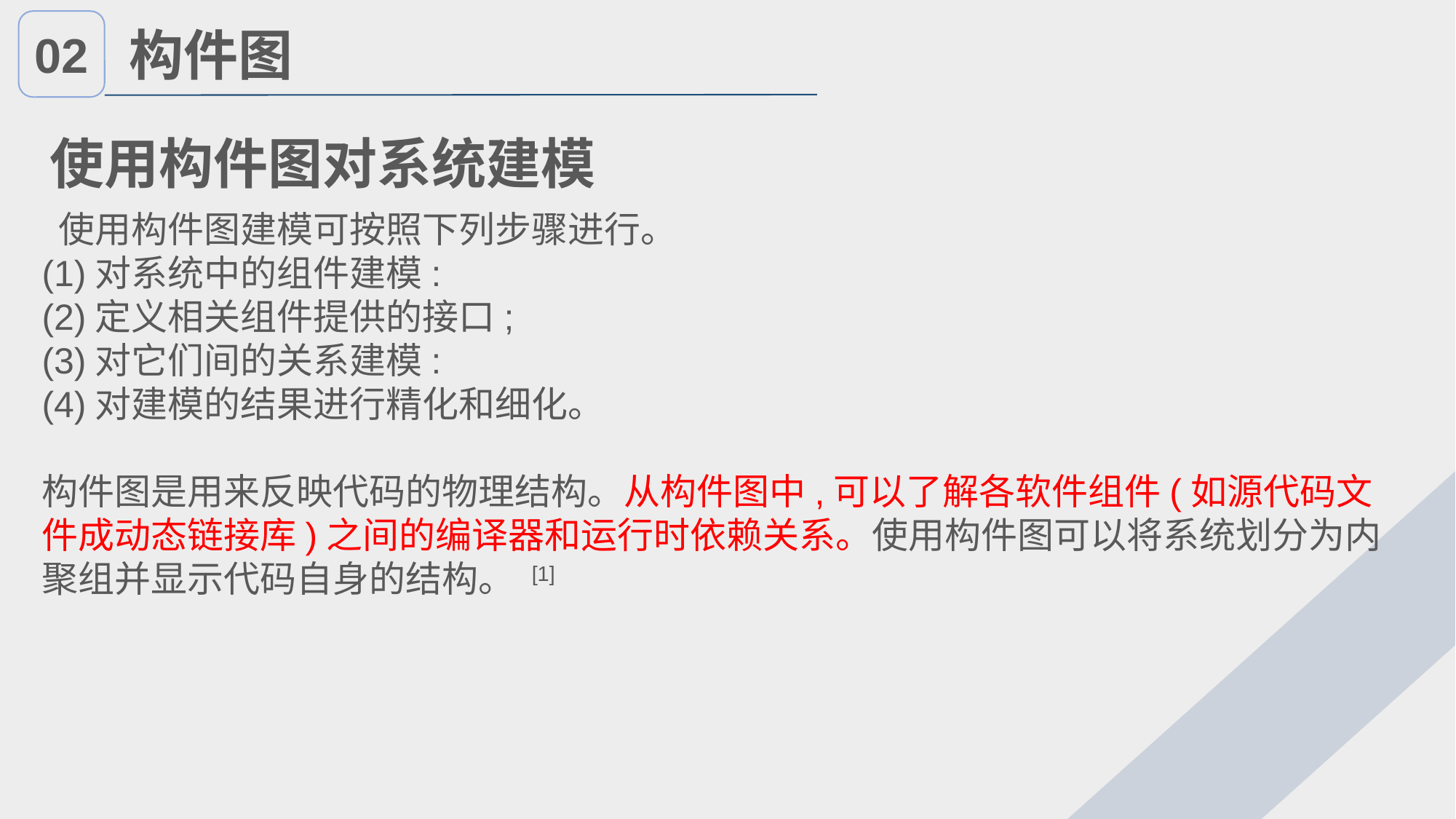

02
构件图
使用构件图对系统建模
 使用构件图建模可按照下列步骤进行。
(1)对系统中的组件建模:
(2)定义相关组件提供的接口;
(3)对它们间的关系建模:
(4)对建模的结果进行精化和细化。

构件图是用来反映代码的物理结构。从构件图中,可以了解各软件组件(如源代码文件成动态链接库)之间的编译器和运行时依赖关系。使用构件图可以将系统划分为内聚组并显示代码自身的结构。 [1]